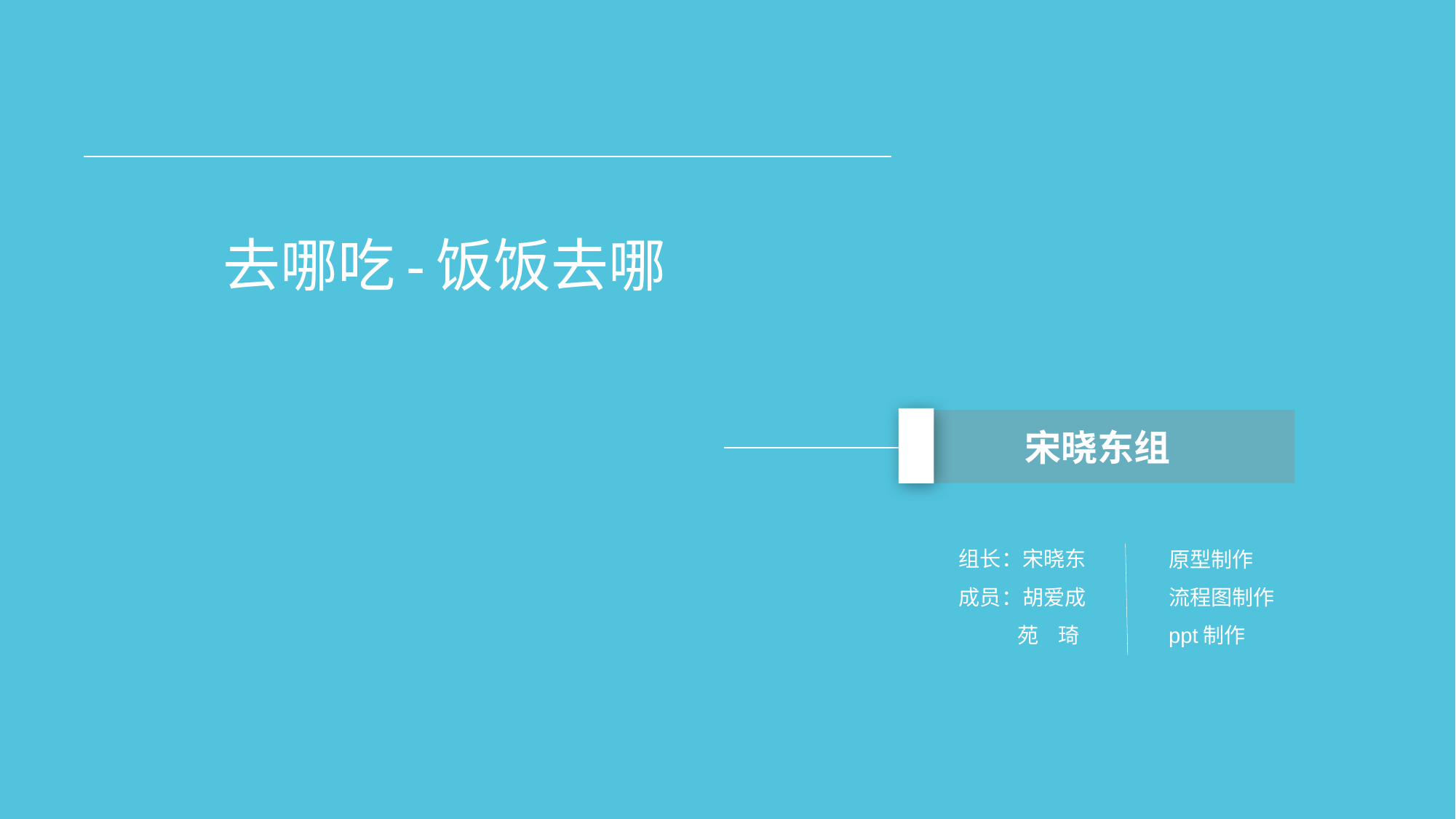

# 去哪吃-饭饭去哪

宋晓东组
组长：宋晓东
成员：胡爱成
          苑    琦
原型制作
流程图制作
ppt制作